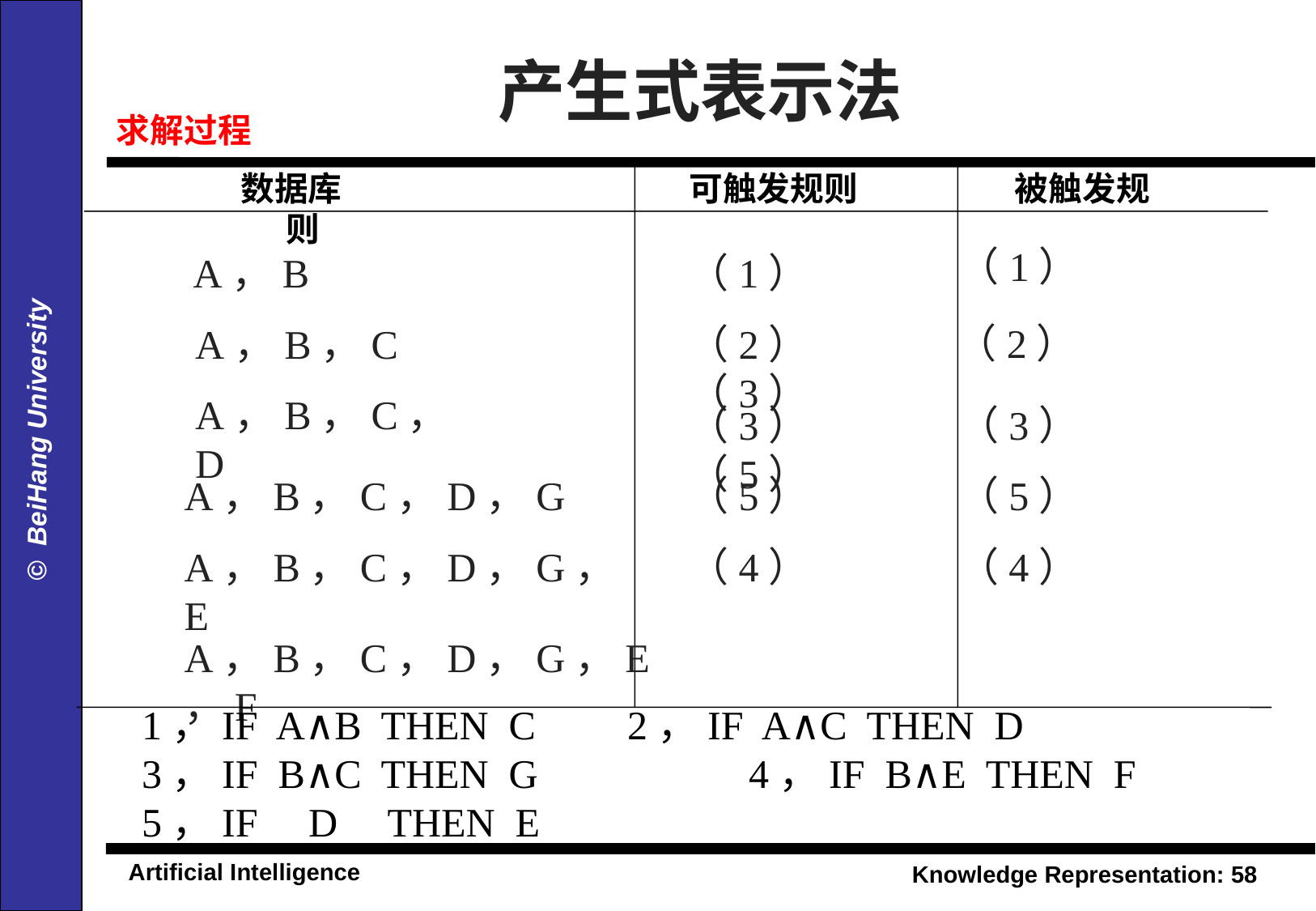

产生式表示法
# 求解过程
数据库			     可触发规则		被触发规则

（1）
A，B
（1）
（2）
A，B，C
（2）（3）
A，B，C，D
（3）（5）
（3）
A，B，C，D，G
（5）
（5）
A，B，C，D，G，E
（4）
（4）
A，B，C，D，G，E，F
1，IF  A∧B  THEN  C    	2，IF  A∧C  THEN  D
3，IF  B∧C  THEN  G 		4，IF  B∧E  THEN  F
5，IF     D     THEN  E